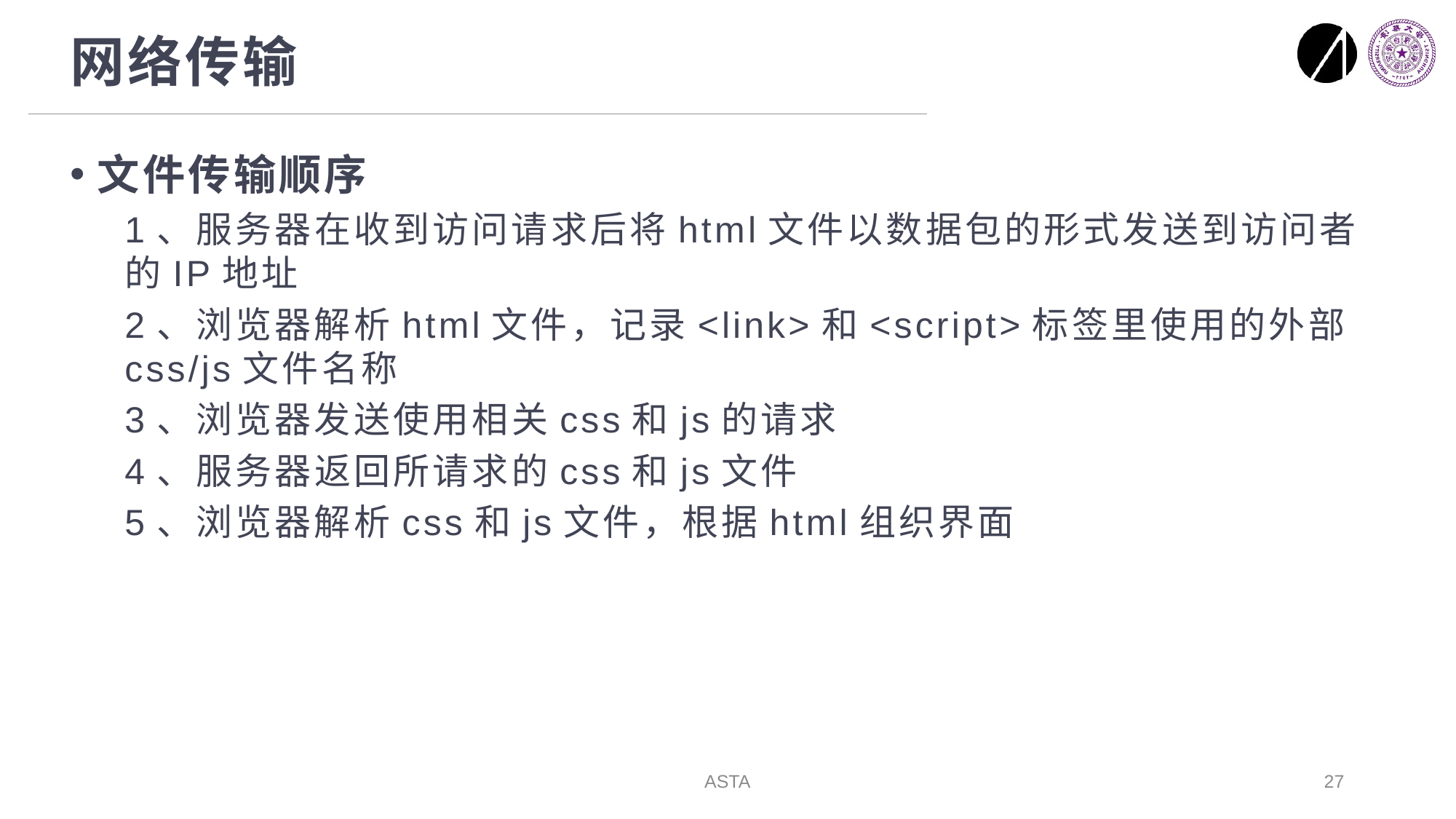

# 网络传输
文件传输顺序
1、服务器在收到访问请求后将html文件以数据包的形式发送到访问者的IP地址
2、浏览器解析html文件，记录<link>和<script>标签里使用的外部css/js文件名称
3、浏览器发送使用相关css和js的请求
4、服务器返回所请求的css和js文件
5、浏览器解析css和js文件，根据html组织界面
ASTA
27